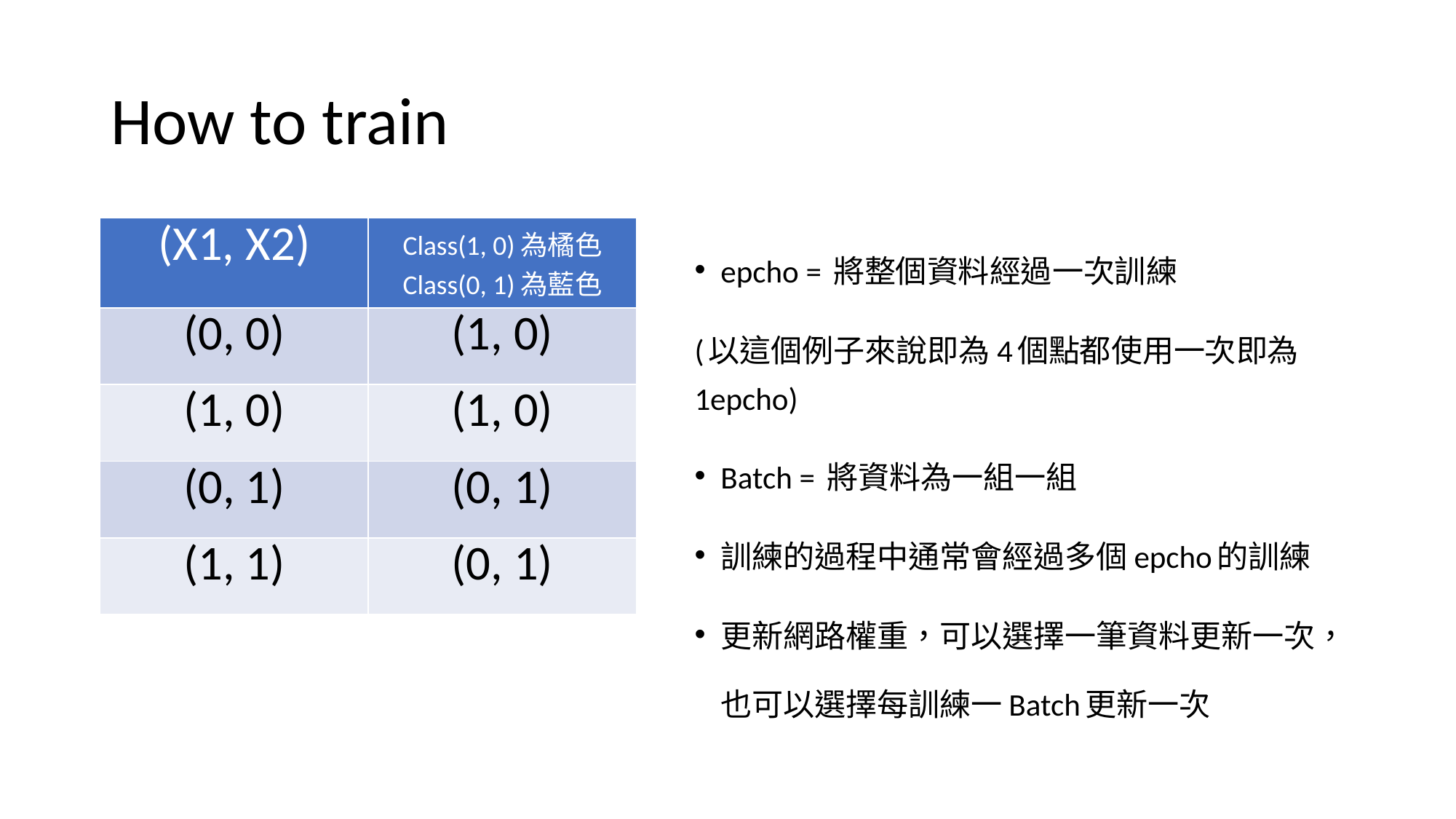

# How to train
| (X1, X2) | Class(1, 0)為橘色 Class(0, 1)為藍色 |
| --- | --- |
| (0, 0) | (1, 0) |
| (1, 0) | (1, 0) |
| (0, 1) | (0, 1) |
| (1, 1) | (0, 1) |
epcho = 將整個資料經過一次訓練
(以這個例子來說即為4個點都使用一次即為1epcho)
Batch = 將資料為一組一組
訓練的過程中通常會經過多個epcho的訓練
更新網路權重，可以選擇一筆資料更新一次，也可以選擇每訓練一Batch更新一次